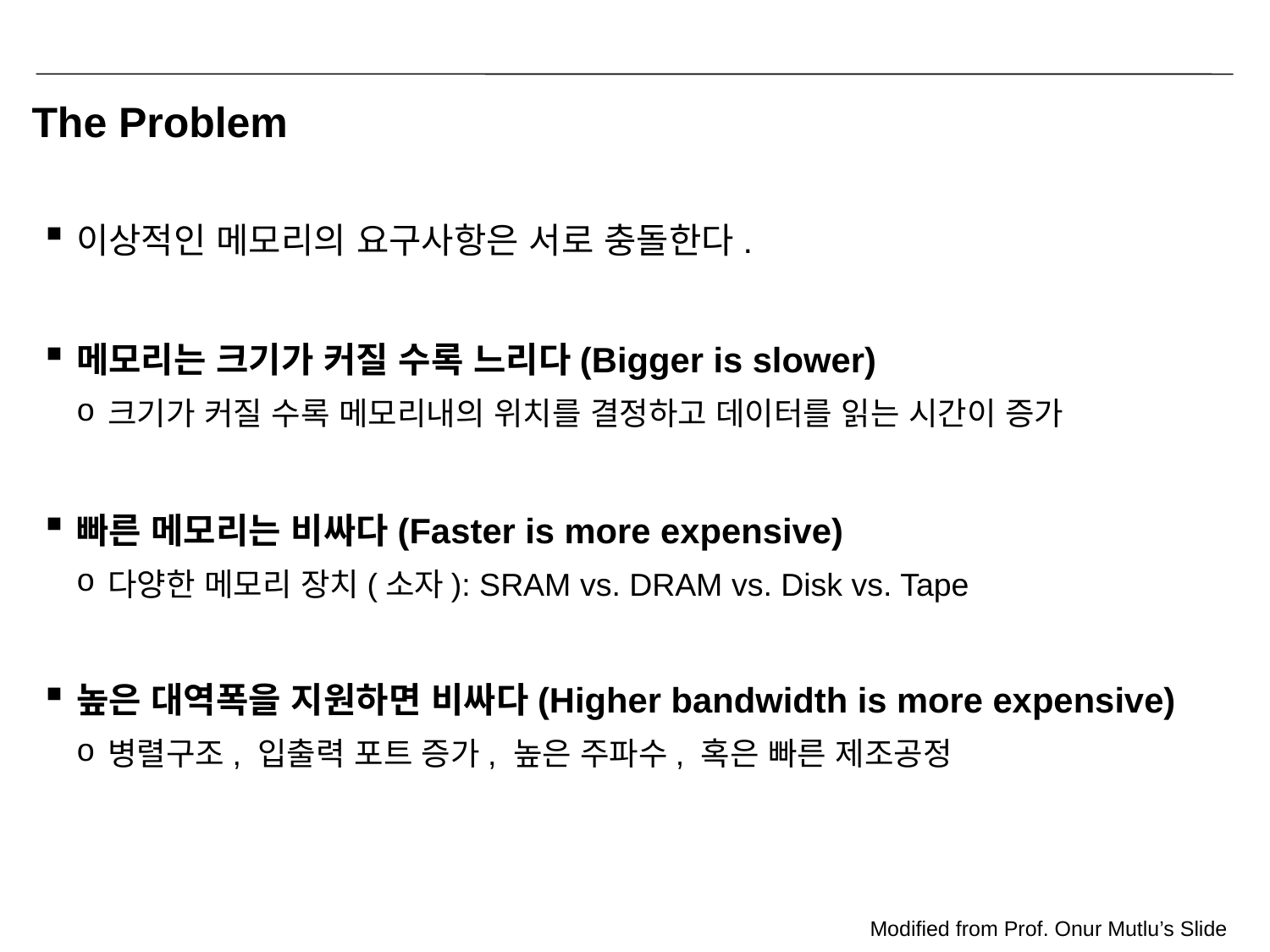

# The Problem
이상적인 메모리의 요구사항은 서로 충돌한다.

메모리는 크기가 커질 수록 느리다(Bigger is slower)
크기가 커질 수록 메모리내의 위치를 결정하고 데이터를 읽는 시간이 증가

빠른 메모리는 비싸다(Faster is more expensive)
다양한 메모리 장치(소자): SRAM vs. DRAM vs. Disk vs. Tape

높은 대역폭을 지원하면 비싸다(Higher bandwidth is more expensive)
병렬구조, 입출력 포트 증가, 높은 주파수, 혹은 빠른 제조공정
Modified from Prof. Onur Mutlu’s Slide